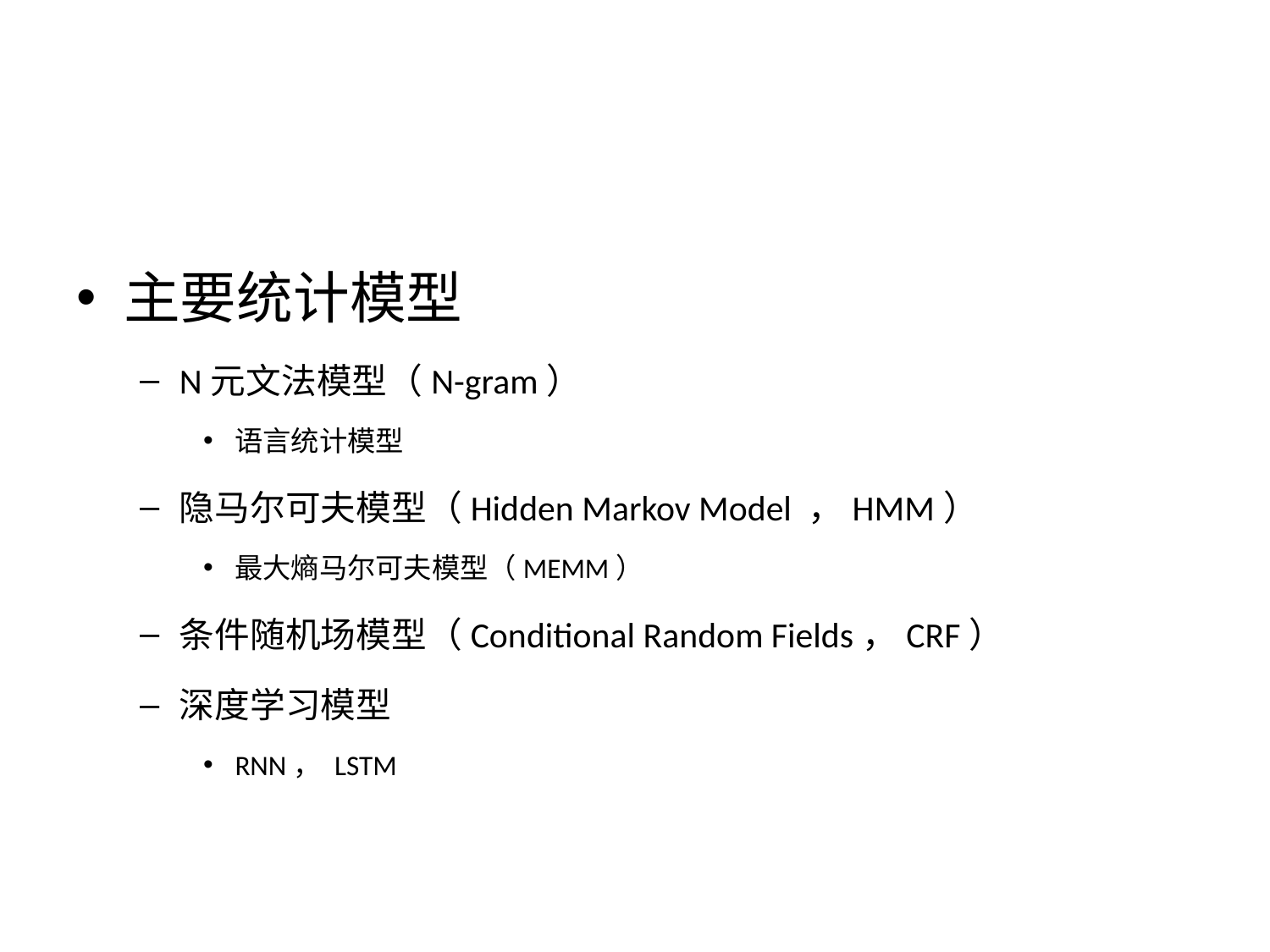

#
主要统计模型
N元文法模型（N-gram）
语言统计模型
隐马尔可夫模型（Hidden Markov Model ，HMM）
最大熵马尔可夫模型（MEMM）
条件随机场模型（Conditional Random Fields，CRF）
深度学习模型
RNN， LSTM